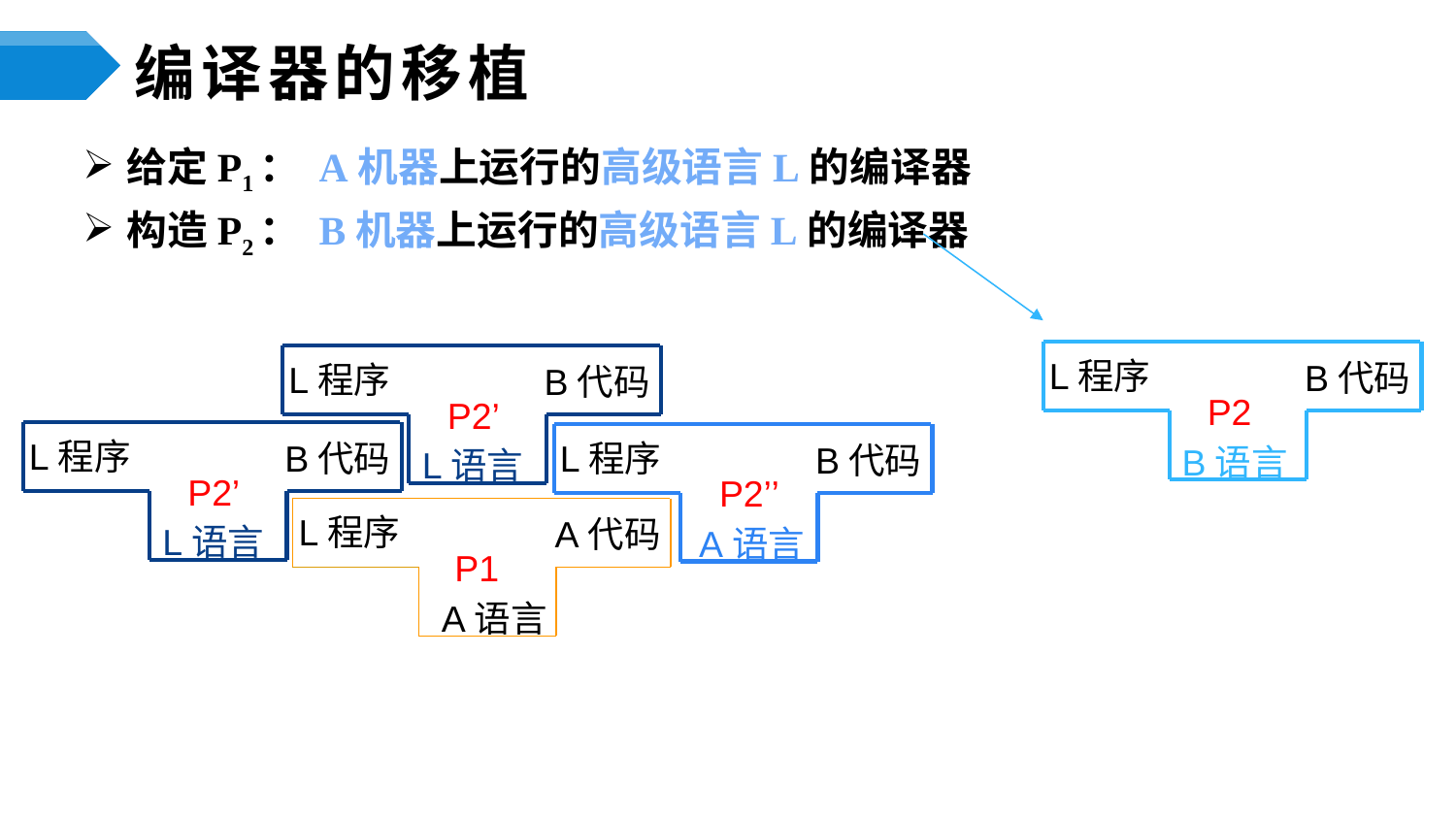

# 编译器的移植
给定P1： A机器上运行的高级语言L的编译器
构造P2： B机器上运行的高级语言L的编译器
L程序
B代码
B语言
P2
L程序
B代码
L语言
P2’
L程序
B代码
L语言
P2’
L程序
B代码
A语言
P2’’
L程序
A代码
A语言
P1